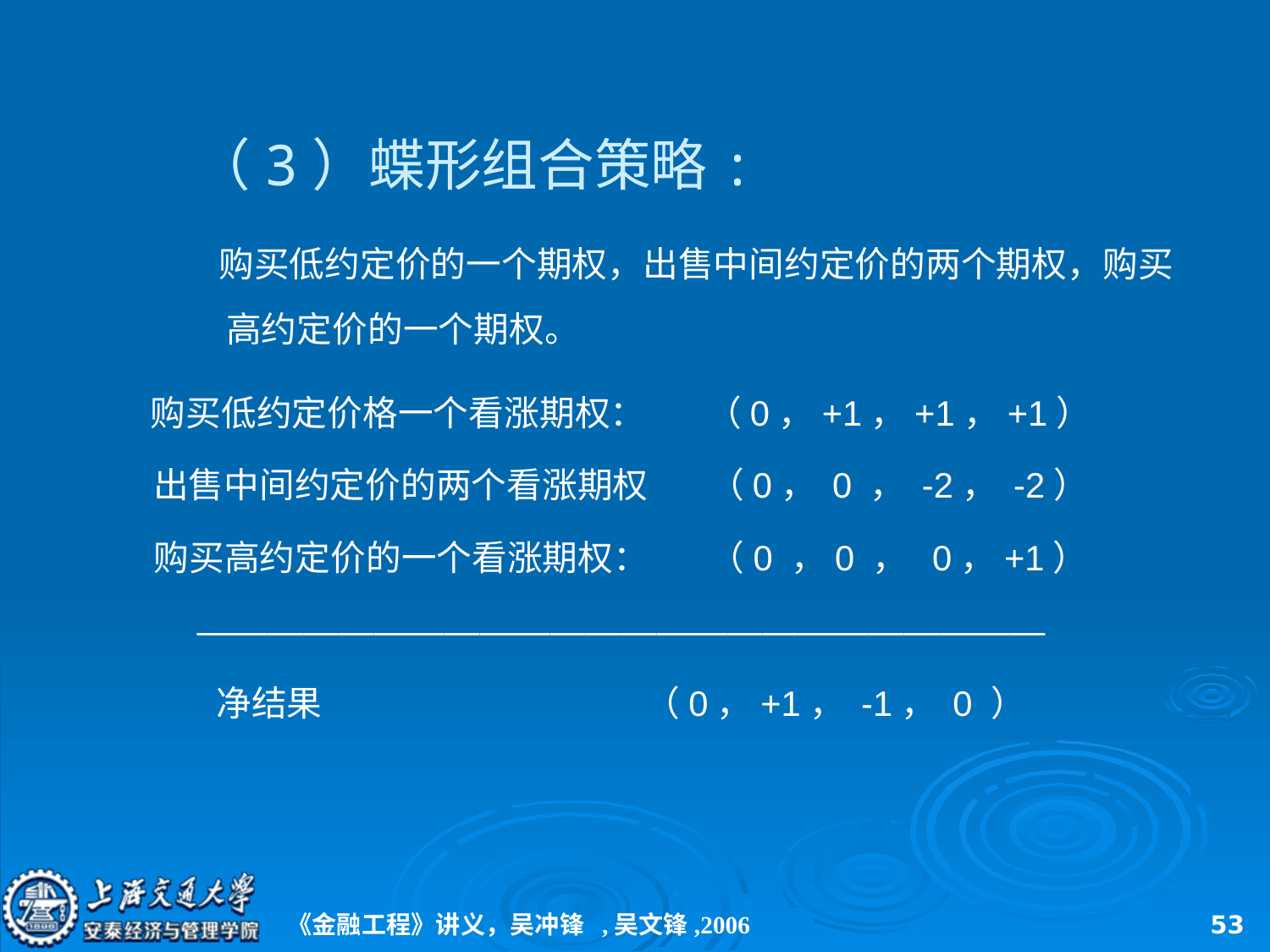

（3）蝶形组合策略:
  购买低约定价的一个期权，出售中间约定价的两个期权，购买高约定价的一个期权。
购买低约定价格一个看涨期权：	（0，+1，+1，+1）
出售中间约定价的两个看涨期权	（0， 0 ， -2， -2）
购买高约定价的一个看涨期权：	（0 ，0 ，  0，+1）
————————————————————————
净结果                                    	（0，+1， -1， 0 ）